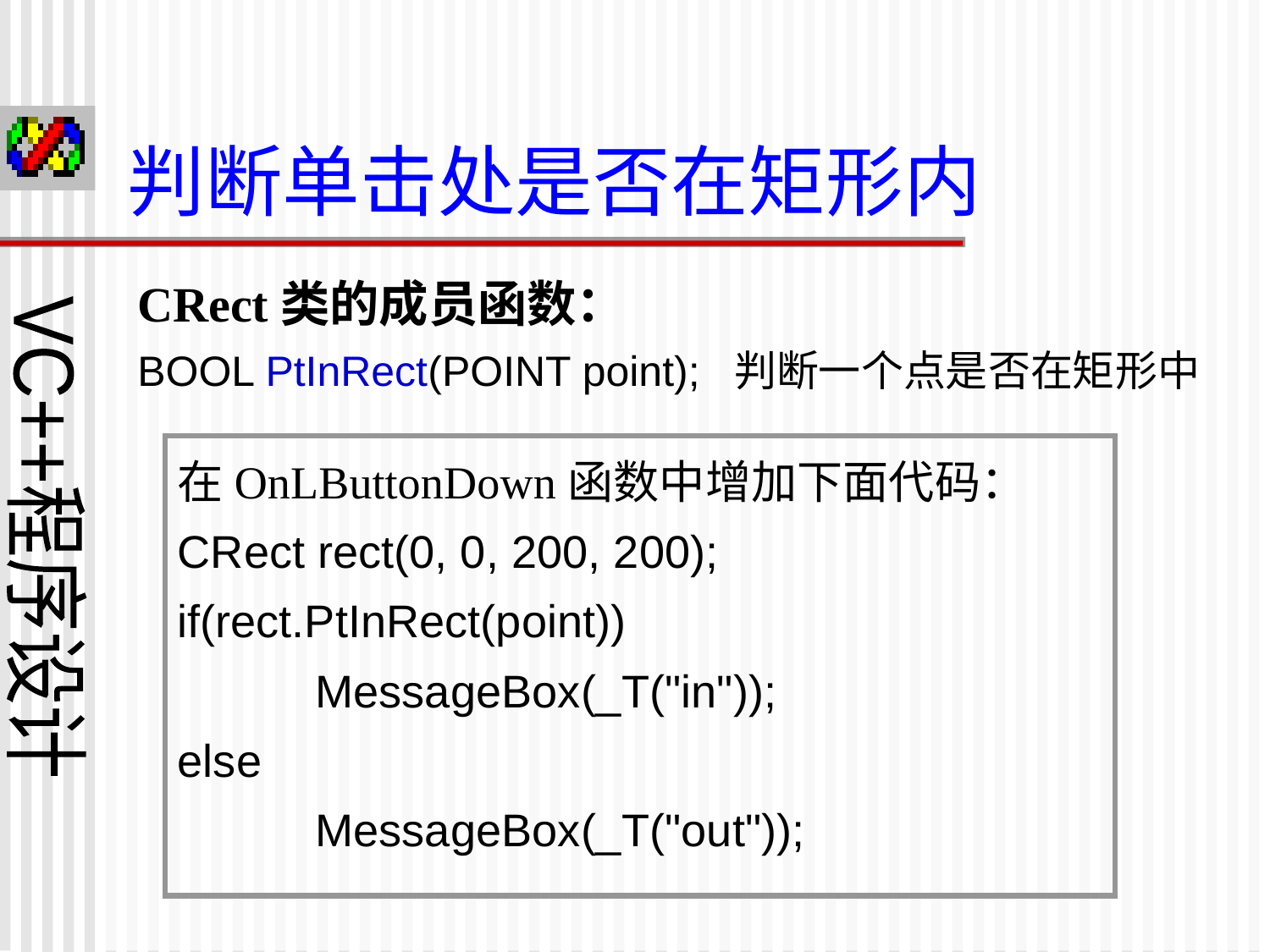

判断单击处是否在矩形内
CRect类的成员函数：
BOOL PtInRect(POINT point);  判断一个点是否在矩形中
在OnLButtonDown函数中增加下面代码：
CRect rect(0, 0, 200, 200);
if(rect.PtInRect(point))
	MessageBox(_T("in"));
else
	MessageBox(_T("out"));